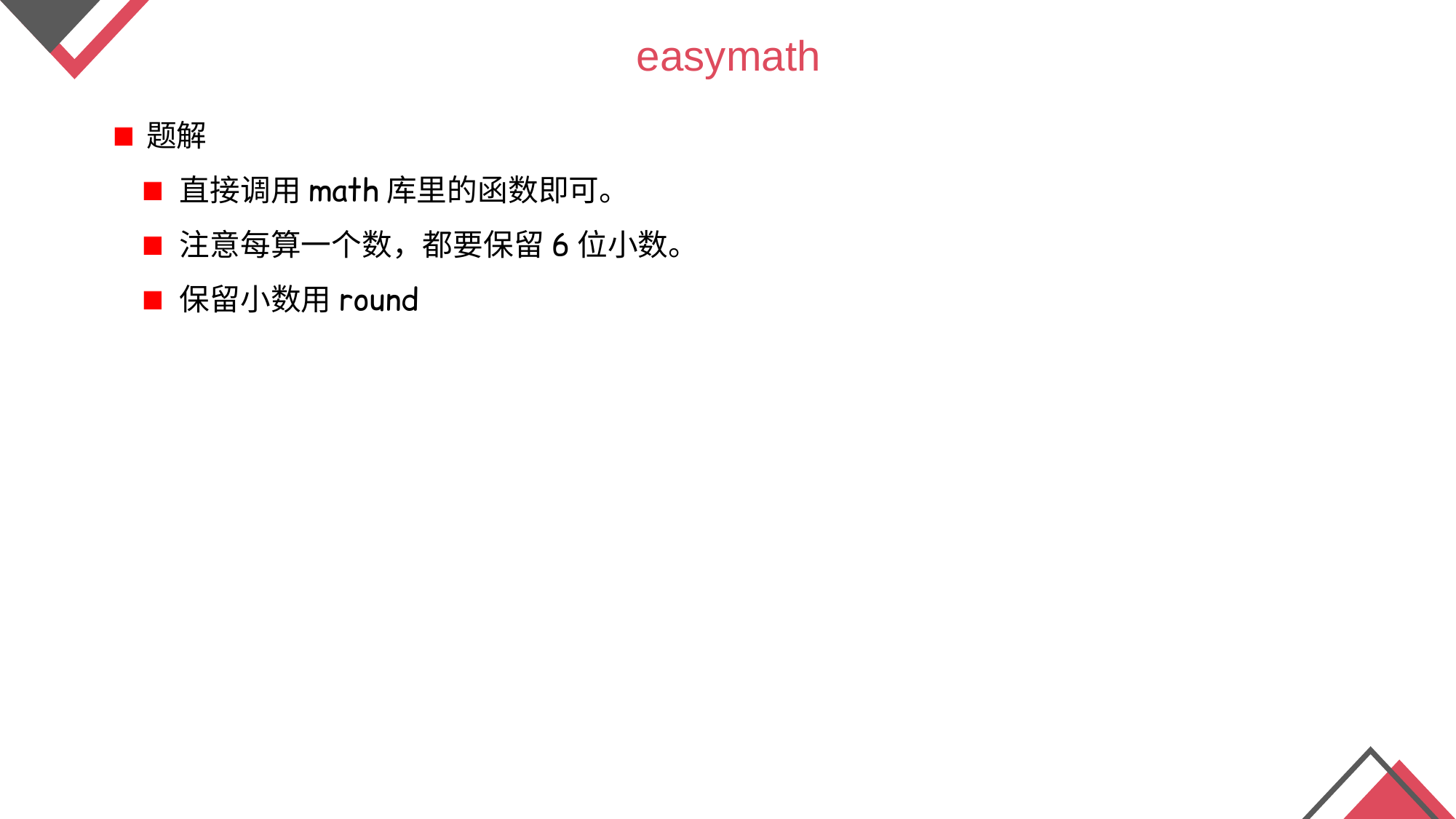

easymath
 题解
 直接调用math库里的函数即可。
 注意每算一个数，都要保留6位小数。
 保留小数用round